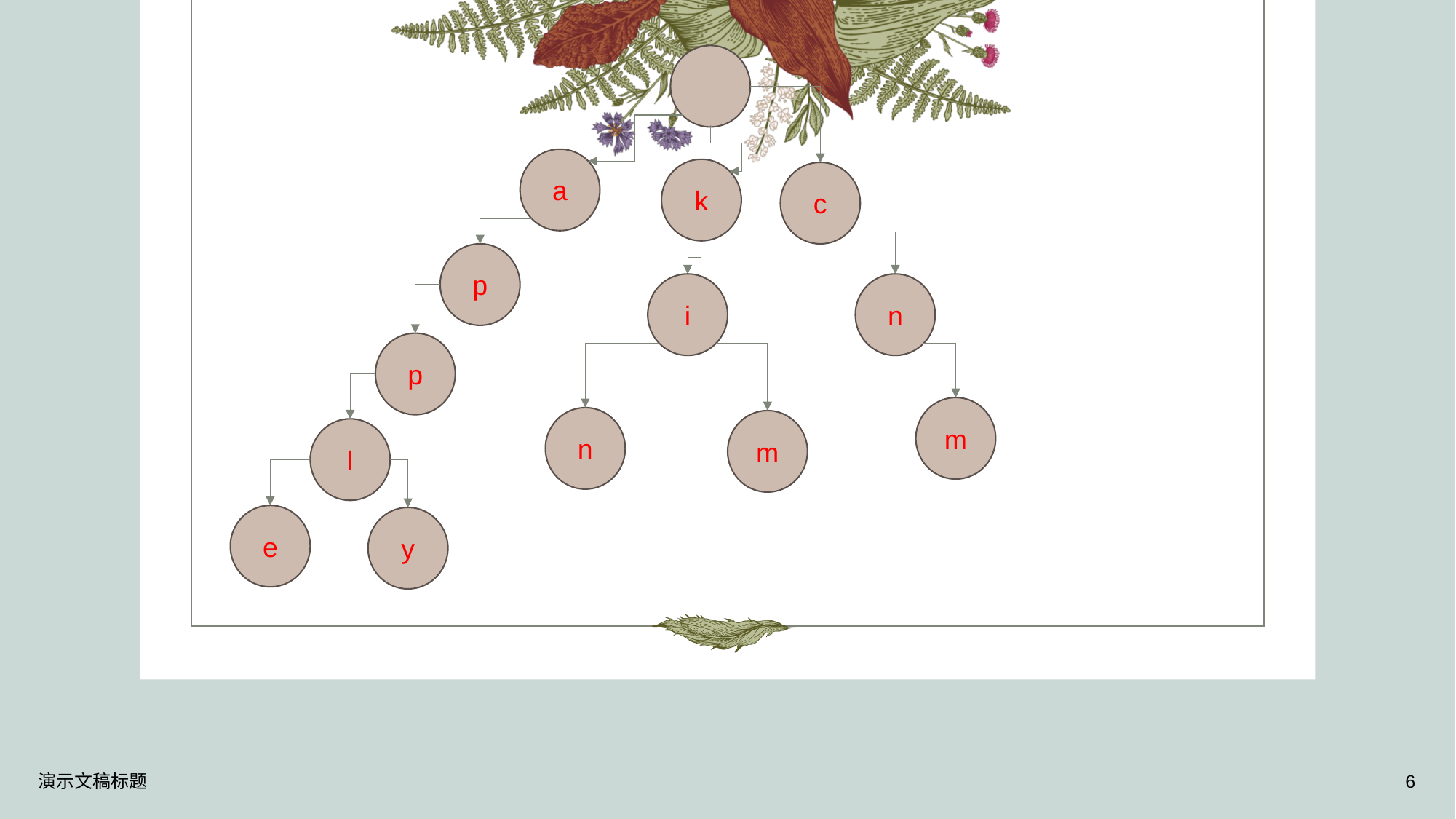

a
k
c
p
i
n
p
m
n
m
l
e
y
演示文稿标题
6